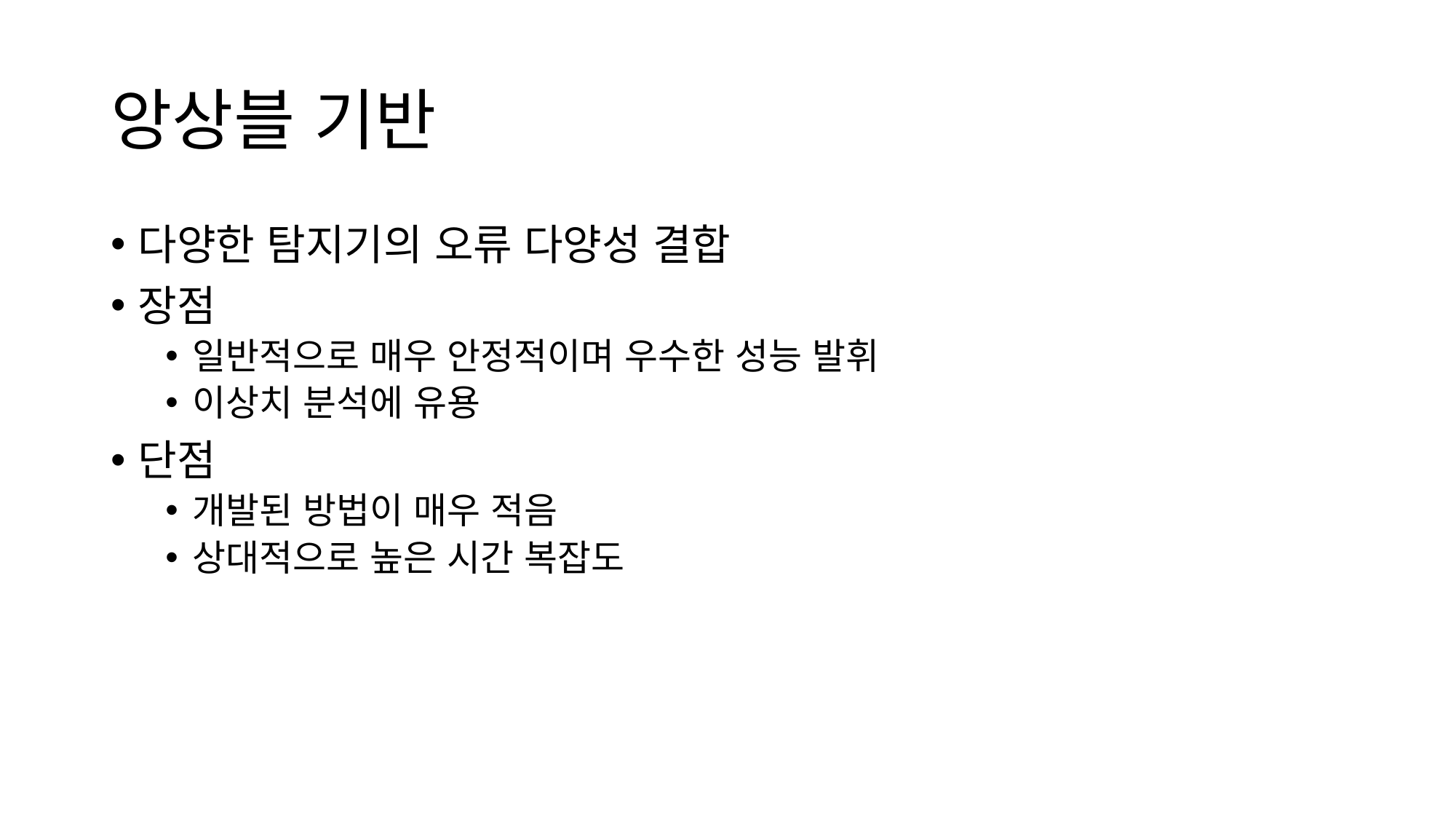

# 앙상블 기반
다양한 탐지기의 오류 다양성 결합
장점
일반적으로 매우 안정적이며 우수한 성능 발휘
이상치 분석에 유용
단점
개발된 방법이 매우 적음
상대적으로 높은 시간 복잡도